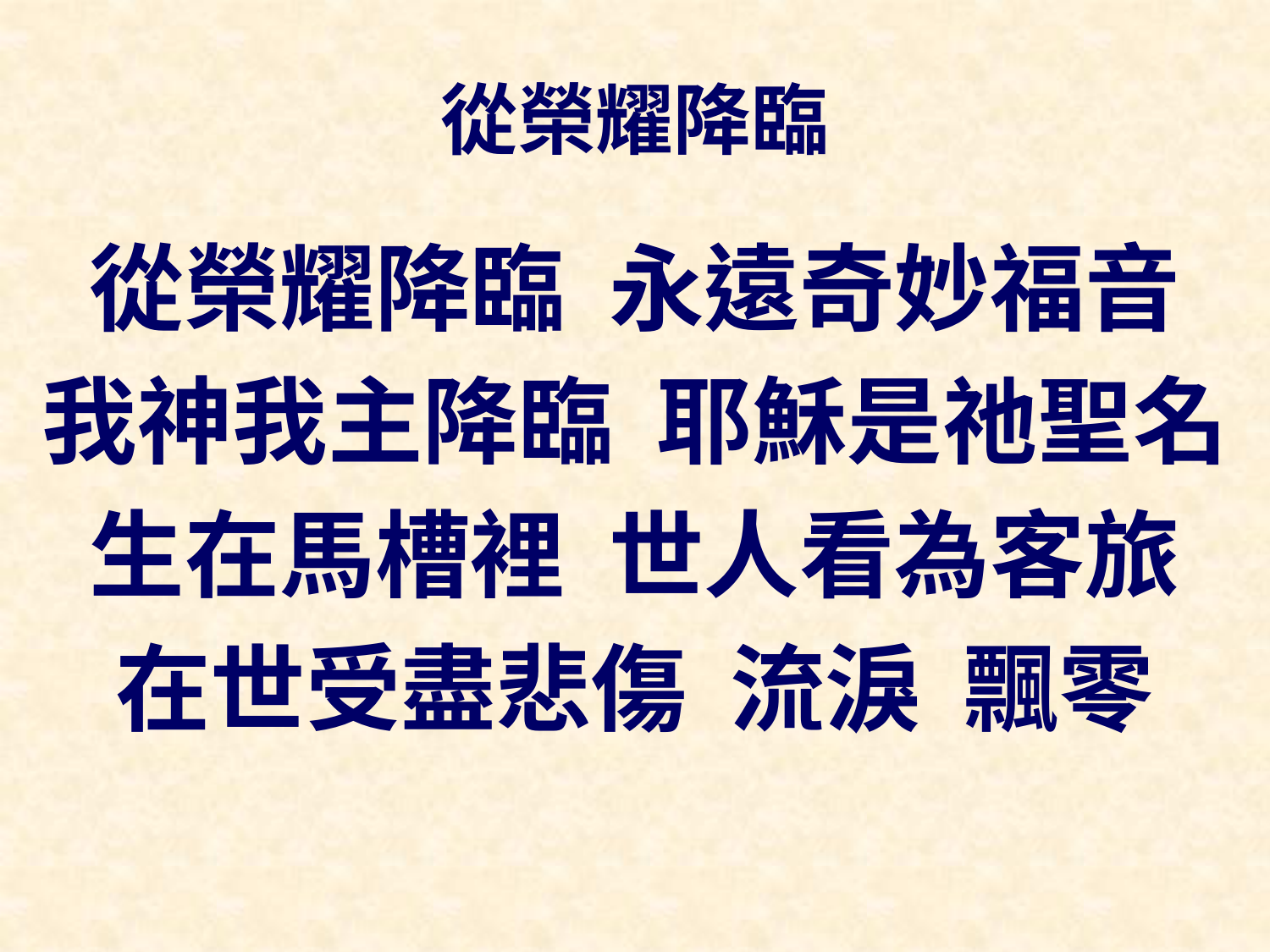

# 從榮耀降臨
從榮耀降臨  永遠奇妙福音
我神我主降臨  耶穌是祂聖名
生在馬槽裡  世人看為客旅
在世受盡悲傷  流淚  飄零